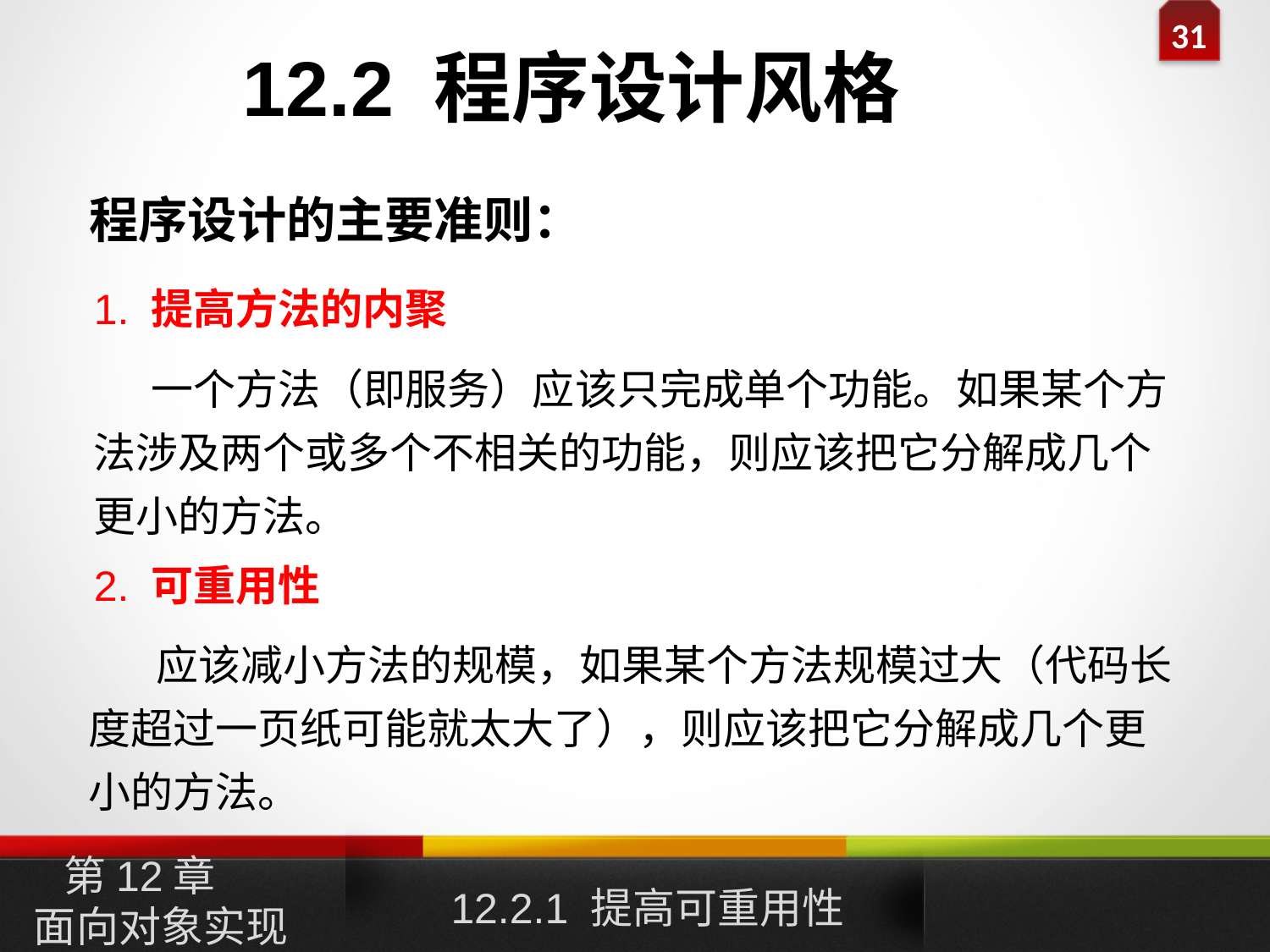

12.2 程序设计风格
程序设计的主要准则：
1. 提高方法的内聚
     一个方法（即服务）应该只完成单个功能。如果某个方法涉及两个或多个不相关的功能，则应该把它分解成几个更小的方法。
2. 可重用性
      应该减小方法的规模，如果某个方法规模过大（代码长度超过一页纸可能就太大了），则应该把它分解成几个更小的方法。
12.2.1 提高可重用性